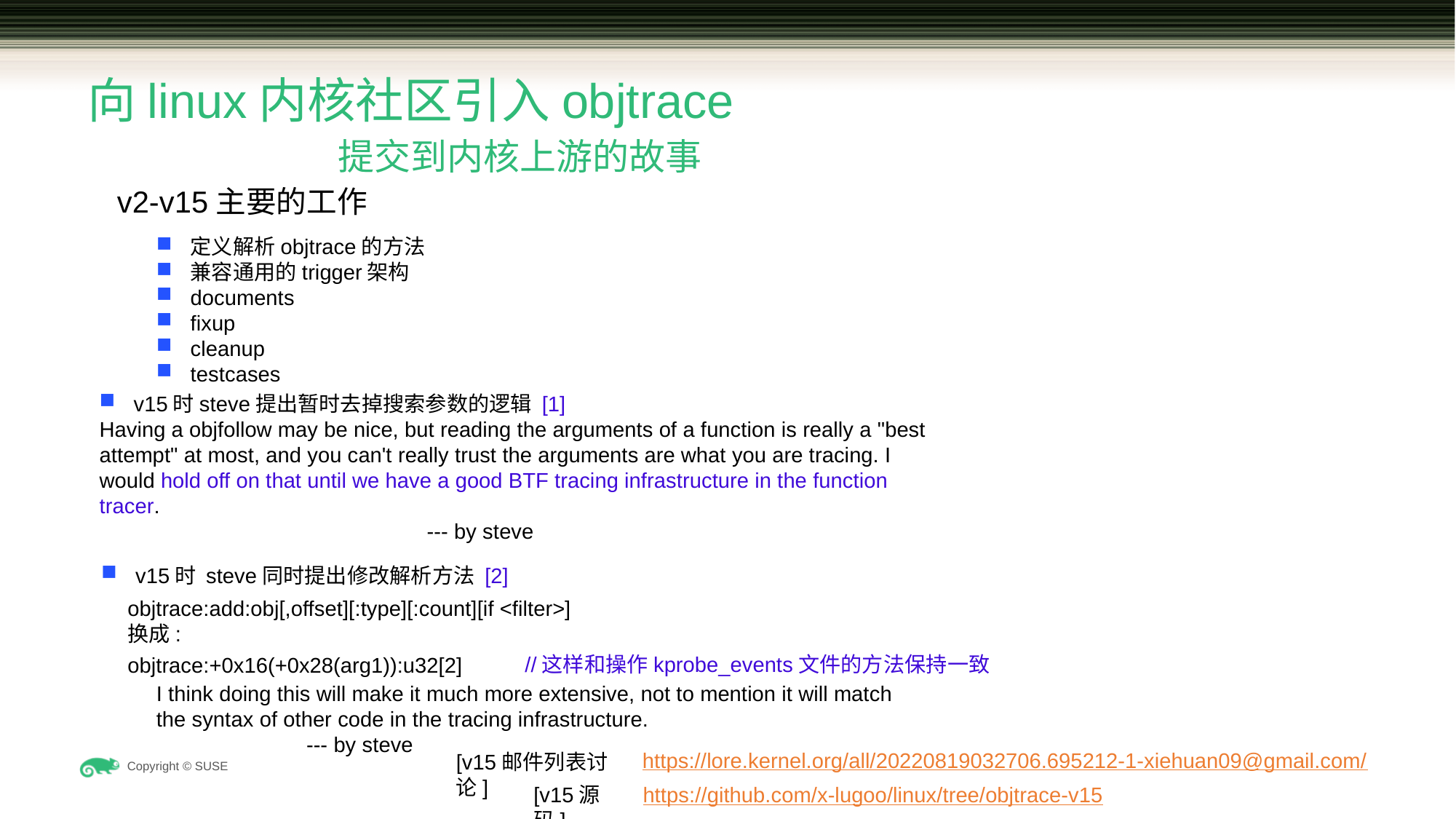

# 向linux内核社区引入objtrace
提交到内核上游的故事
v2-v15主要的工作
定义解析objtrace的方法
兼容通用的trigger架构
documents
fixup
cleanup
testcases
v15时steve提出暂时去掉搜索参数的逻辑 [1]
Having a objfollow may be nice, but reading the arguments of a function is really a "best attempt" at most, and you can't really trust the arguments are what you are tracing. I would hold off on that until we have a good BTF tracing infrastructure in the function tracer.
			--- by steve
v15时 steve同时提出修改解析方法 [2]
objtrace:add:obj[,offset][:type][:count][if <filter>]
换成:
//这样和操作kprobe_events文件的方法保持一致
objtrace:+0x16(+0x28(arg1)):u32[2]
I think doing this will make it much more extensive, not to mention it will match the syntax of other code in the tracing infrastructure.
                         --- by steve
https://lore.kernel.org/all/20220819032706.695212-1-xiehuan09@gmail.com/
[v15邮件列表讨论]
[v15源码]
https://github.com/x-lugoo/linux/tree/objtrace-v15